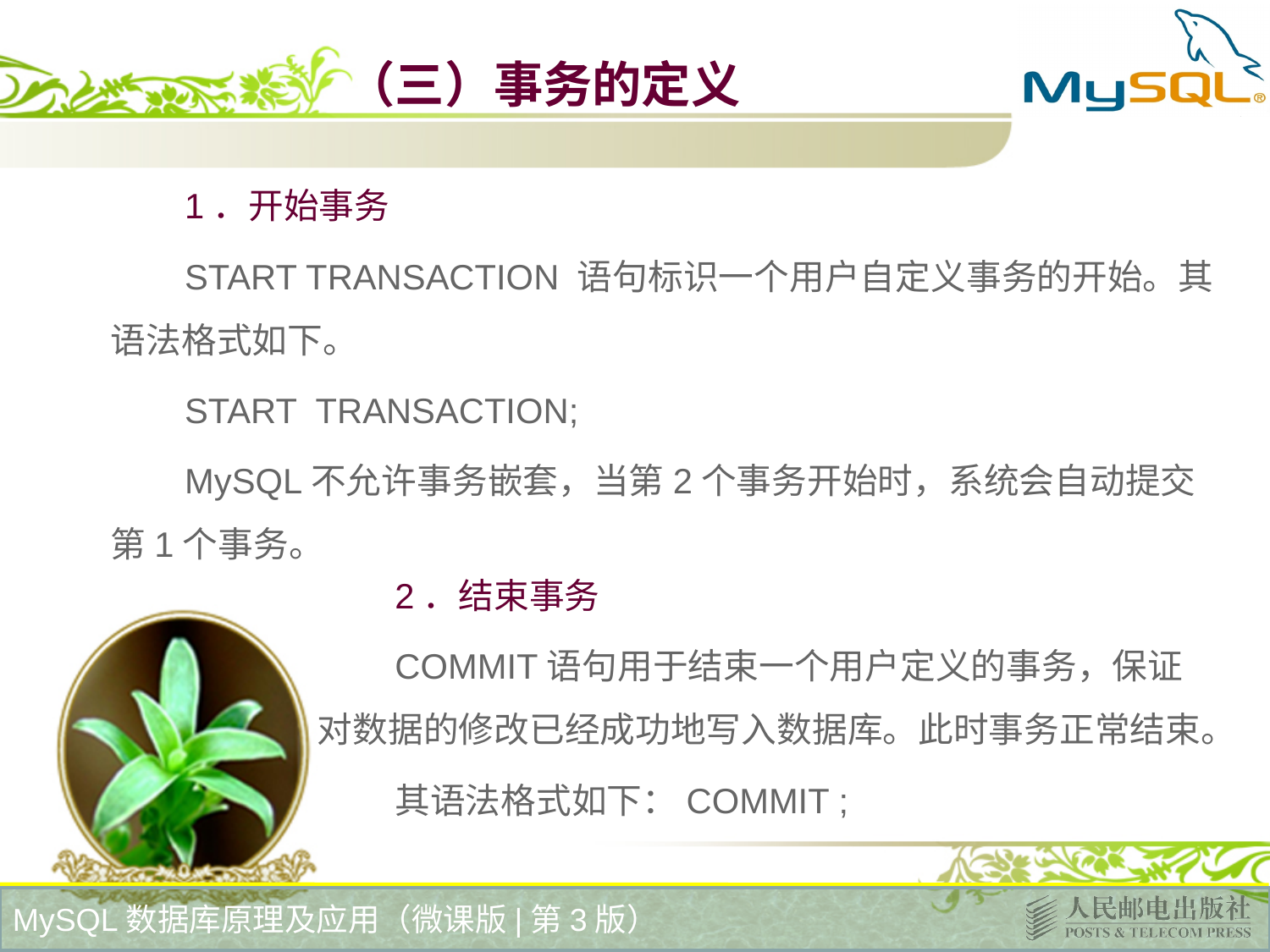

# （三）事务的定义
1．开始事务
START TRANSACTION 语句标识一个用户自定义事务的开始。其语法格式如下。
START  TRANSACTION;
MySQL不允许事务嵌套，当第2个事务开始时，系统会自动提交第1个事务。
2．结束事务
COMMIT语句用于结束一个用户定义的事务，保证对数据的修改已经成功地写入数据库。此时事务正常结束。
其语法格式如下：COMMIT ;